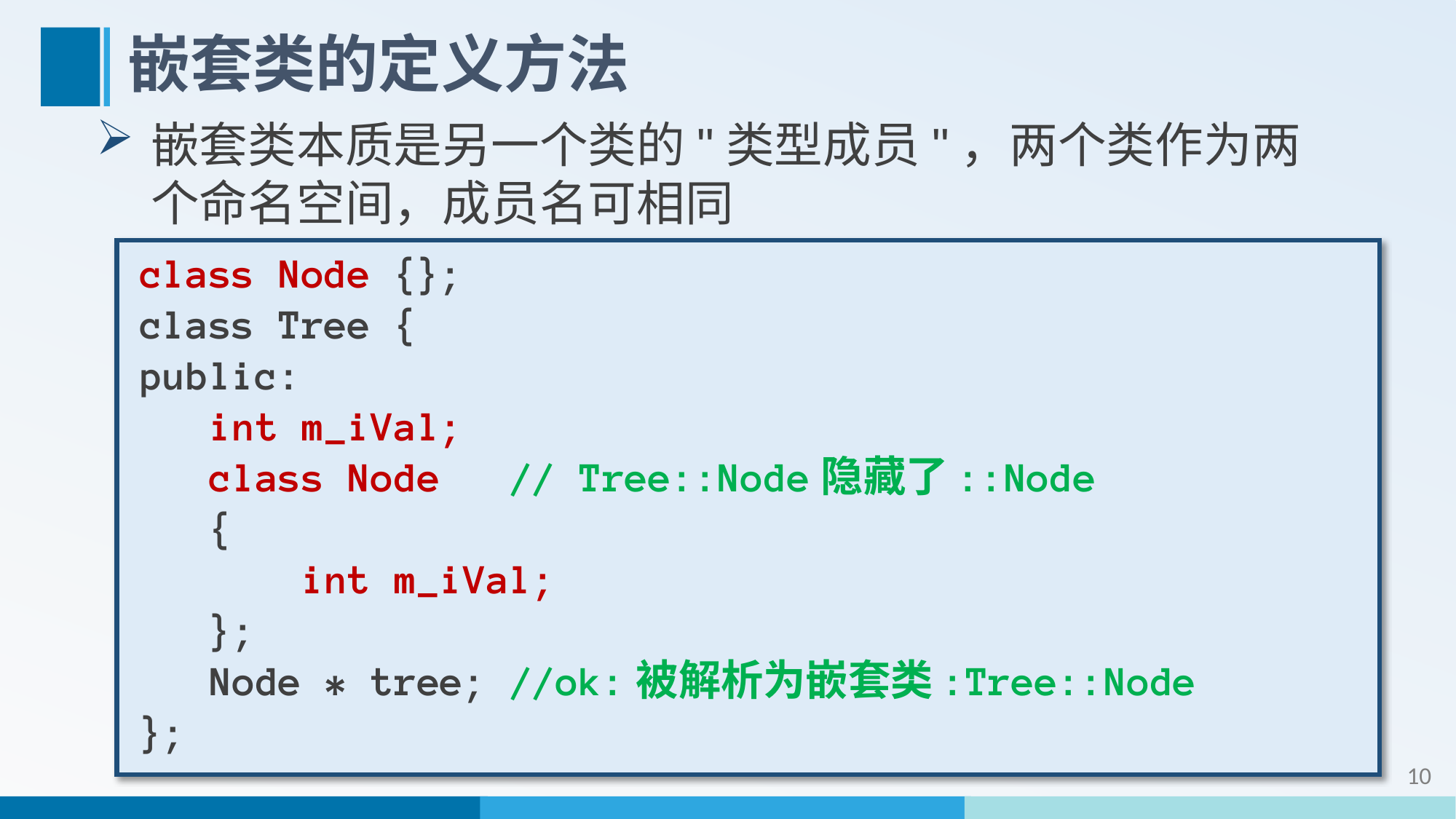

# 嵌套类的定义方法
嵌套类本质是另一个类的"类型成员"，两个类作为两个命名空间，成员名可相同
class Node {};
class Tree {
public:
   int m_iVal;
   class Node   // Tree::Node隐藏了::Node
   {
       int m_iVal;
   };
   Node * tree; //ok:被解析为嵌套类:Tree::Node
};